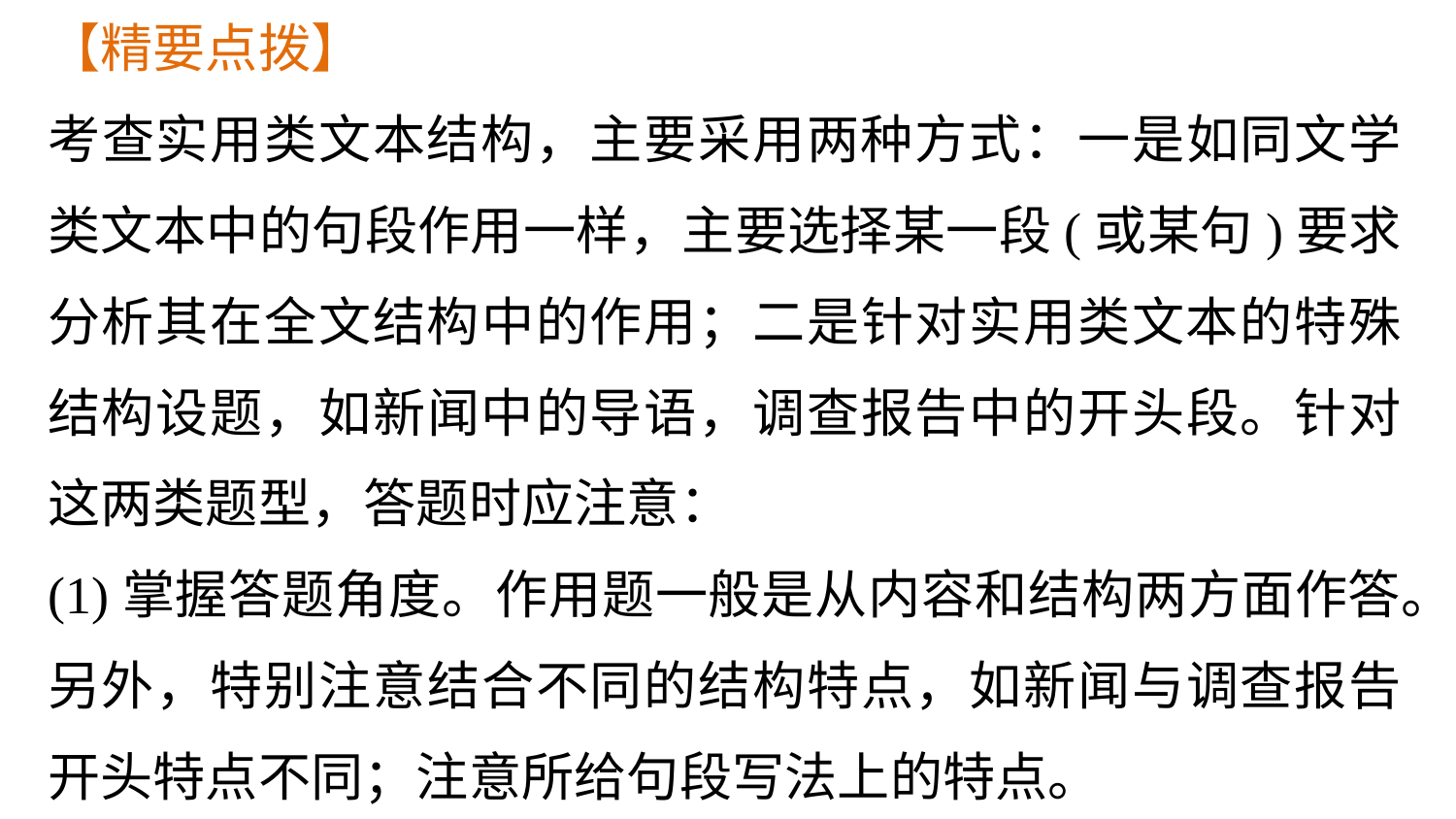

【精要点拨】
考查实用类文本结构，主要采用两种方式：一是如同文学类文本中的句段作用一样，主要选择某一段(或某句)要求分析其在全文结构中的作用；二是针对实用类文本的特殊结构设题，如新闻中的导语，调查报告中的开头段。针对这两类题型，答题时应注意：
(1)掌握答题角度。作用题一般是从内容和结构两方面作答。另外，特别注意结合不同的结构特点，如新闻与调查报告开头特点不同；注意所给句段写法上的特点。